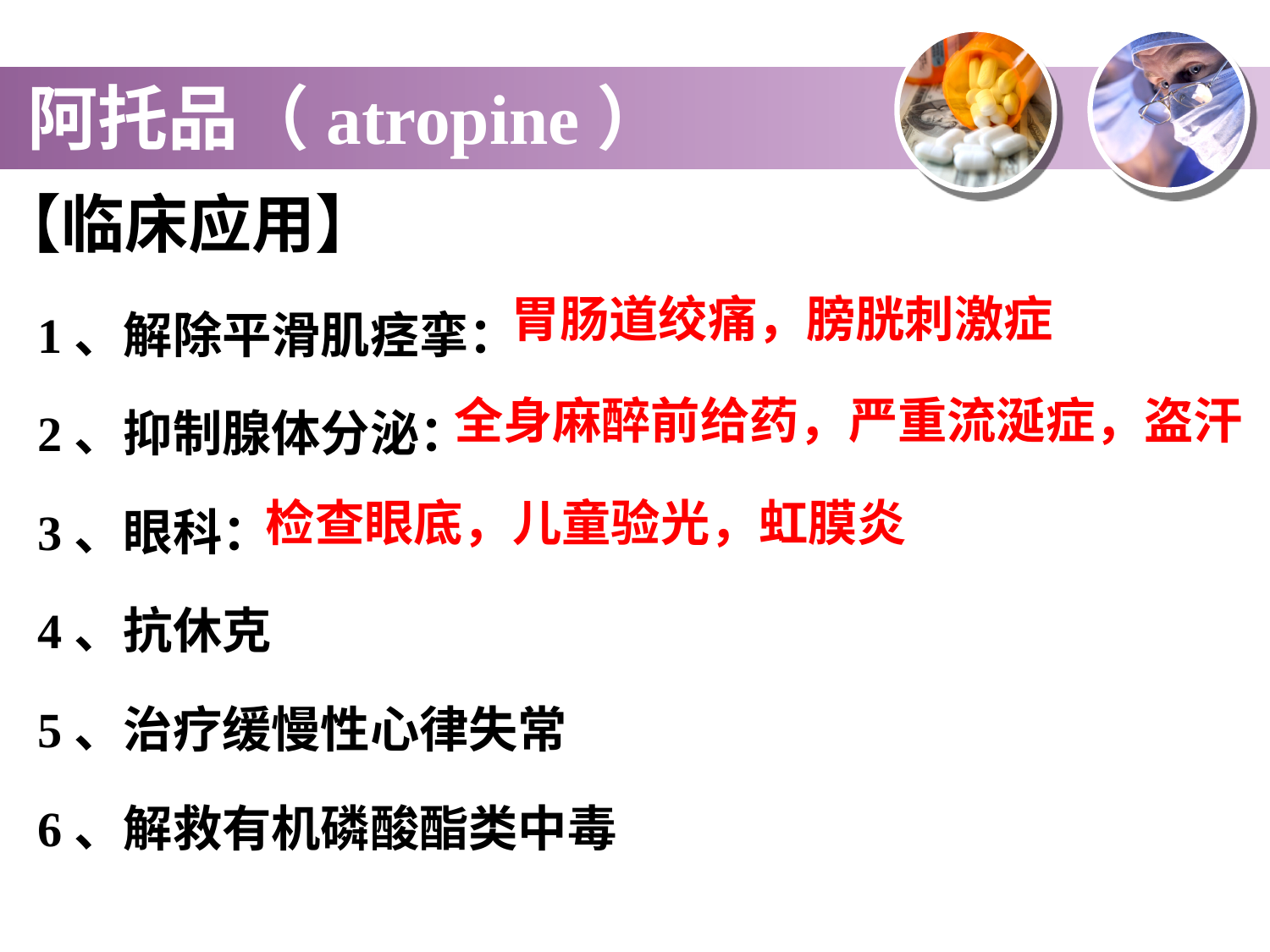

阿托品（atropine）
# 【临床应用】
1、解除平滑肌痉挛：
2、抑制腺体分泌：
3、眼科：
4、抗休克
5、治疗缓慢性心律失常
6、解救有机磷酸酯类中毒
胃肠道绞痛，膀胱刺激症
全身麻醉前给药，严重流涎症，盗汗
检查眼底，儿童验光，虹膜炎